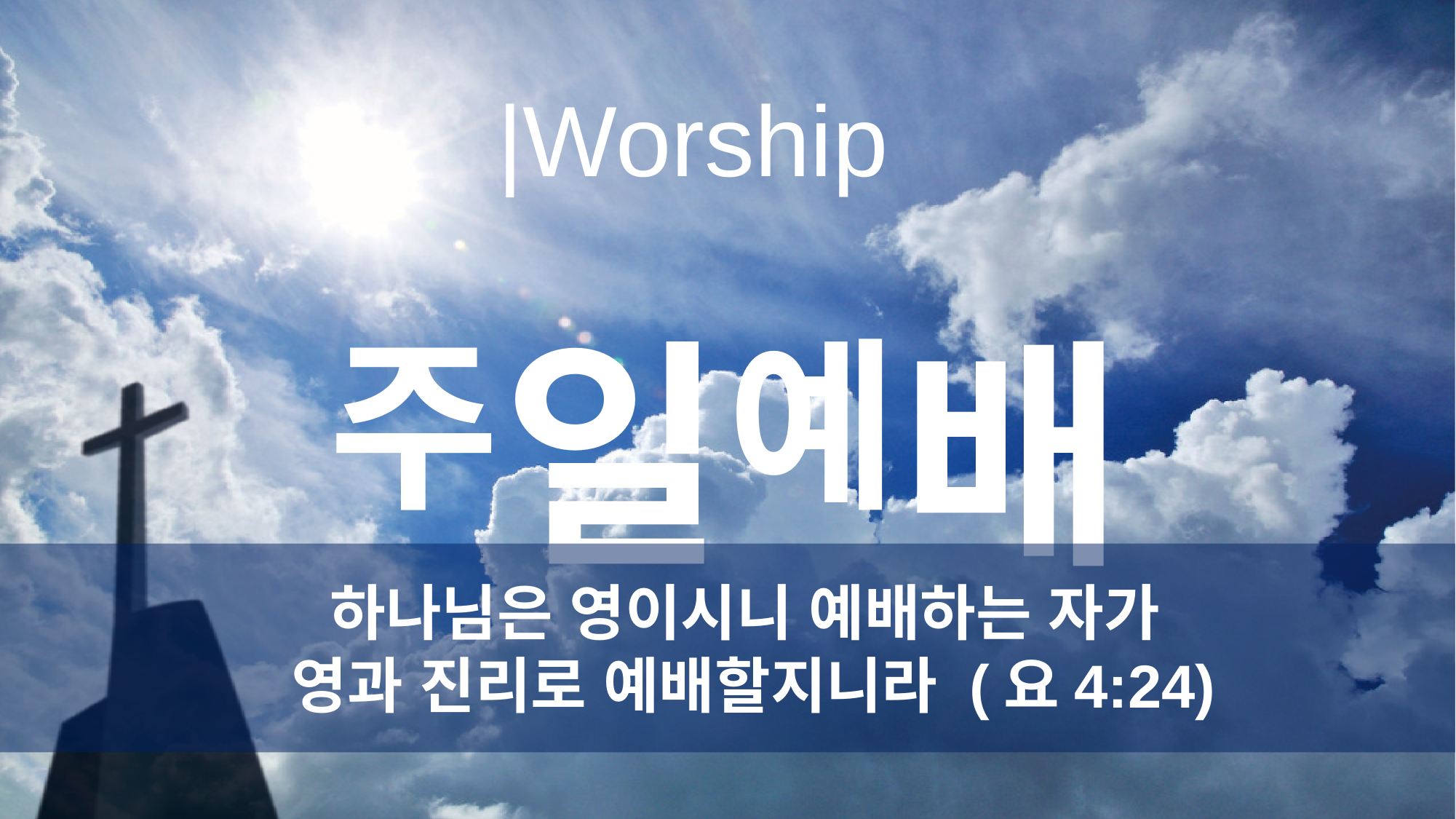

|Worship
주일예배

하나님은 영이시니 예배하는 자가
영과 진리로 예배할지니라 (요4:24)